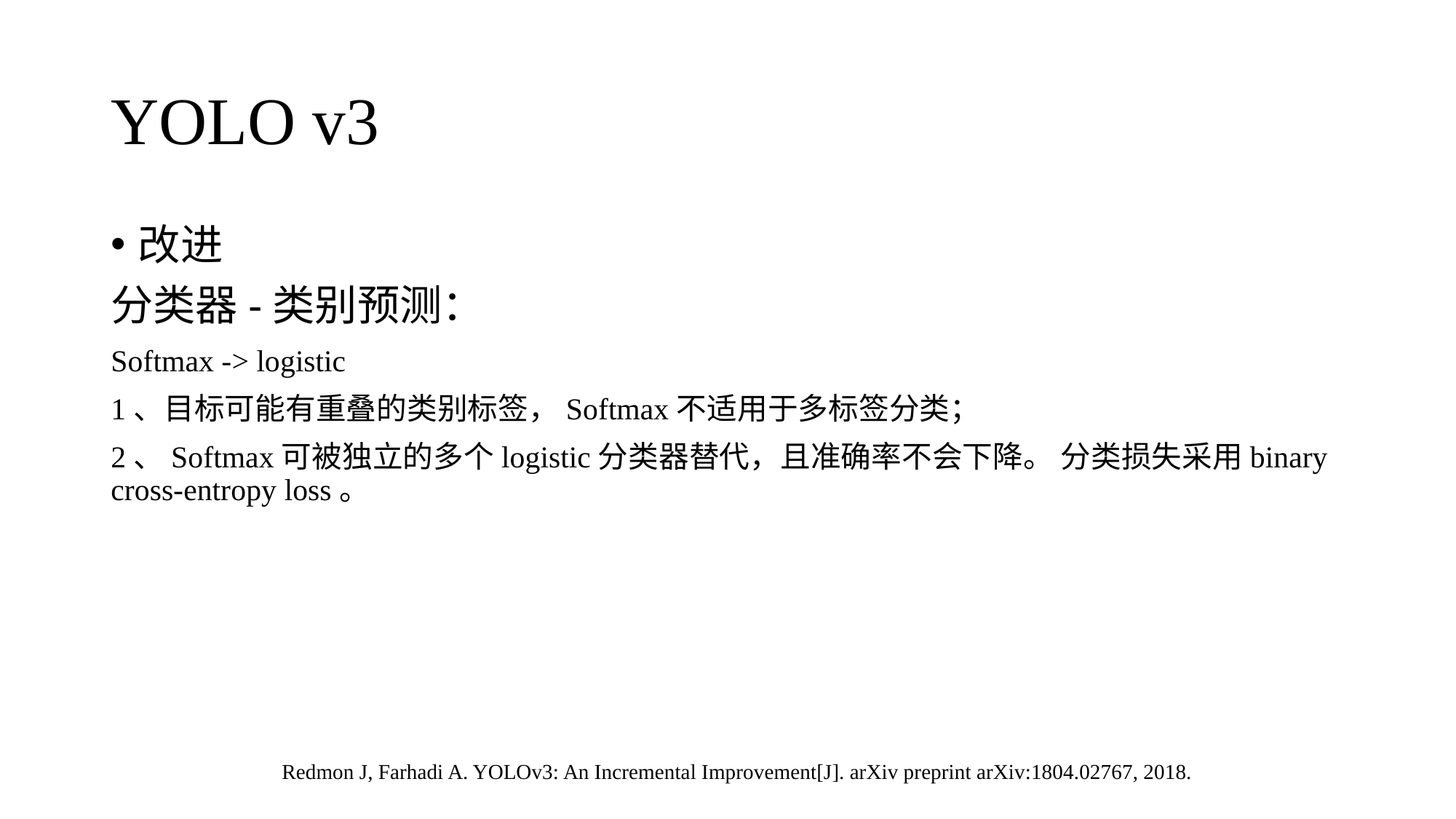

# YOLO v3
改进
分类器-类别预测：
Softmax -> logistic
1、目标可能有重叠的类别标签，Softmax不适用于多标签分类；
2、Softmax可被独立的多个logistic分类器替代，且准确率不会下降。 分类损失采用binary cross-entropy loss。

Redmon J, Farhadi A. YOLOv3: An Incremental Improvement[J]. arXiv preprint arXiv:1804.02767, 2018.